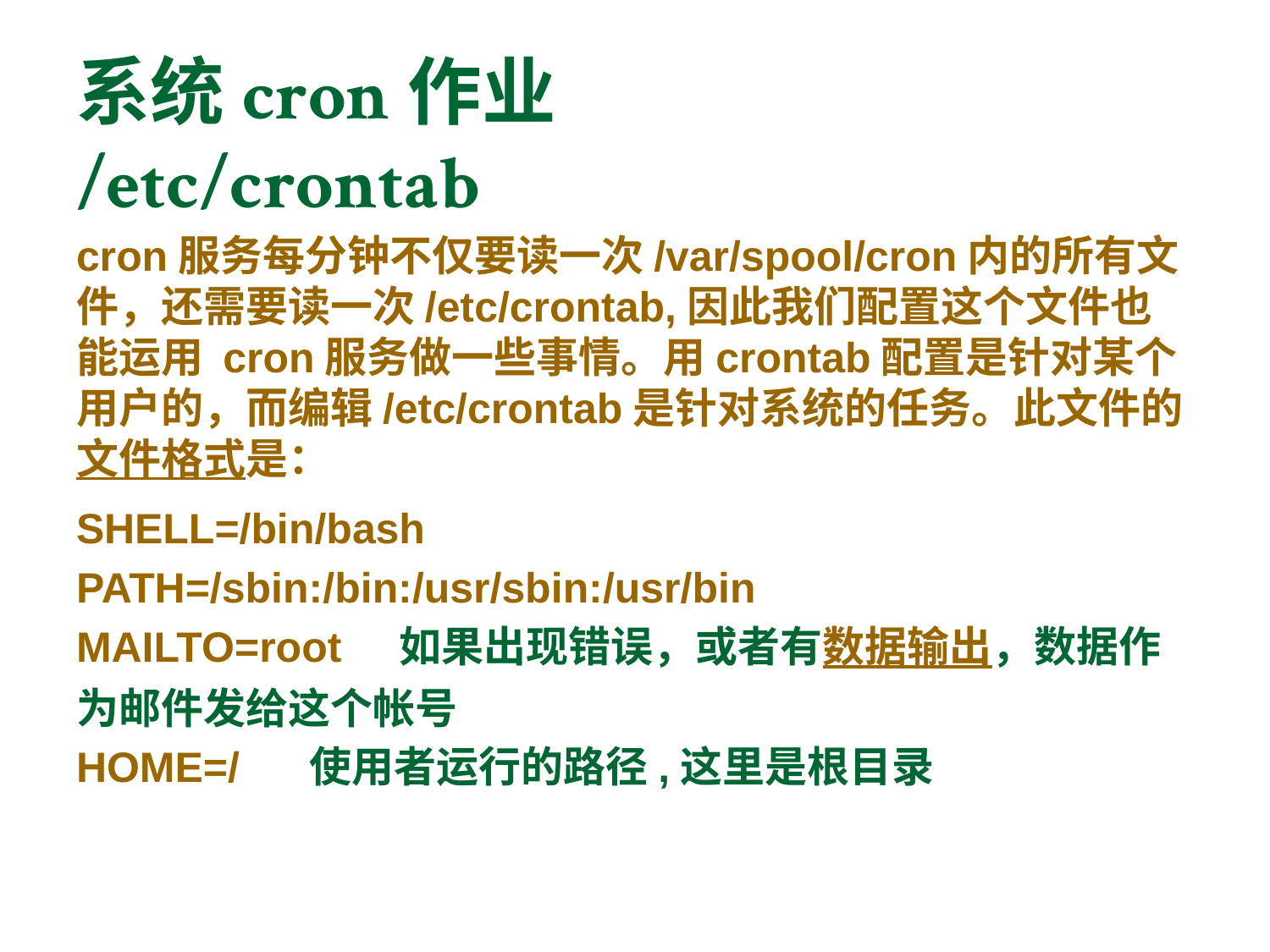

# 系统cron作业 /etc/crontab
cron服务每分钟不仅要读一次/var/spool/cron内的所有文件，还需要读一次/etc/crontab,因此我们配置这个文件也能运用 cron服务做一些事情。用crontab配置是针对某个用户的，而编辑/etc/crontab是针对系统的任务。此文件的文件格式是：
SHELL=/bin/bash
PATH=/sbin:/bin:/usr/sbin:/usr/bin
MAILTO=root    如果出现错误，或者有数据输出，数据作为邮件发给这个帐号
HOME=/     使用者运行的路径,这里是根目录